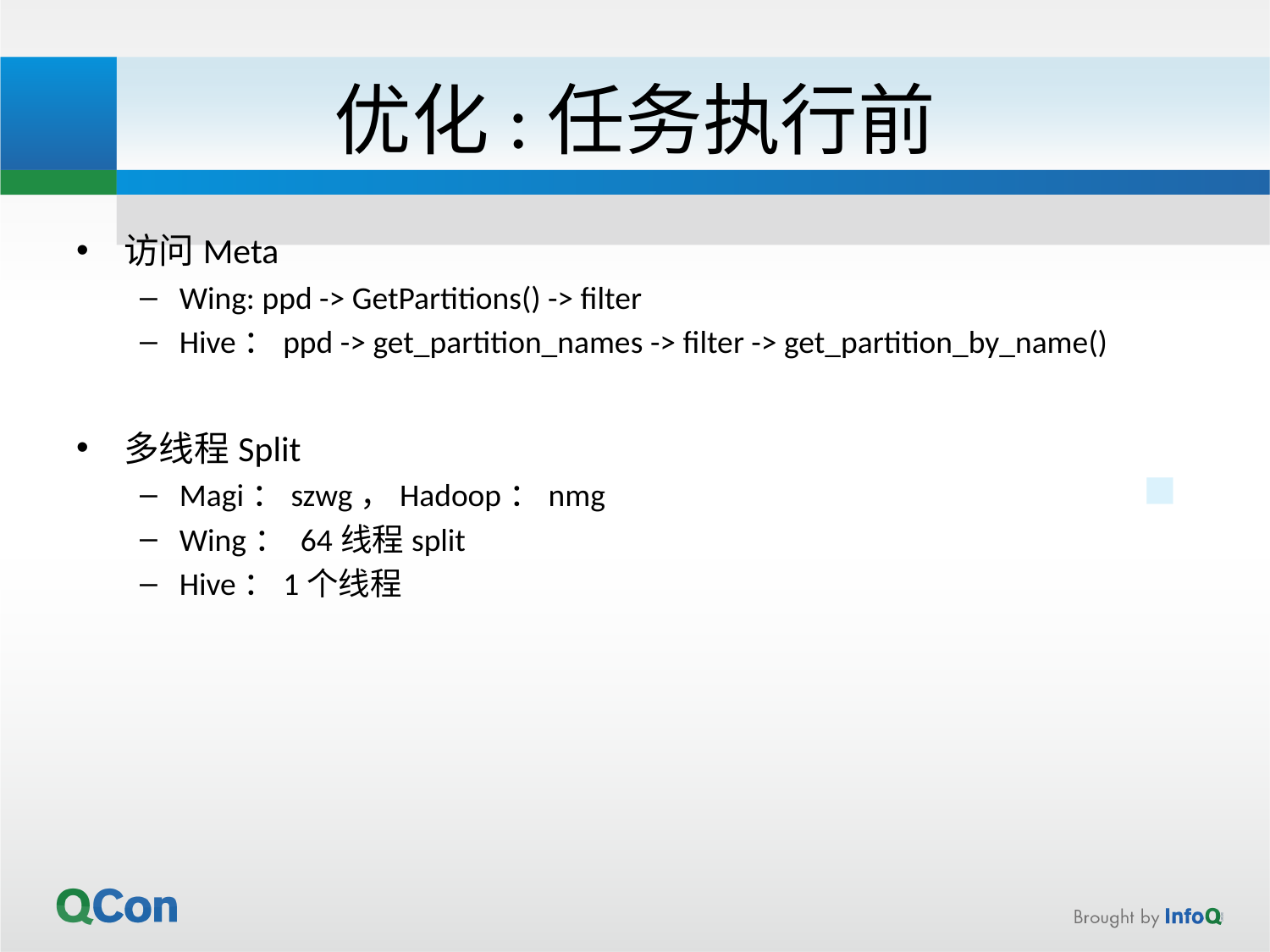

# 优化:任务执行前
访问Meta
Wing: ppd -> GetPartitions() -> filter
Hive：ppd -> get_partition_names -> filter -> get_partition_by_name()

多线程Split
Magi：szwg，Hadoop：nmg
Wing： 64线程split
Hive：1个线程